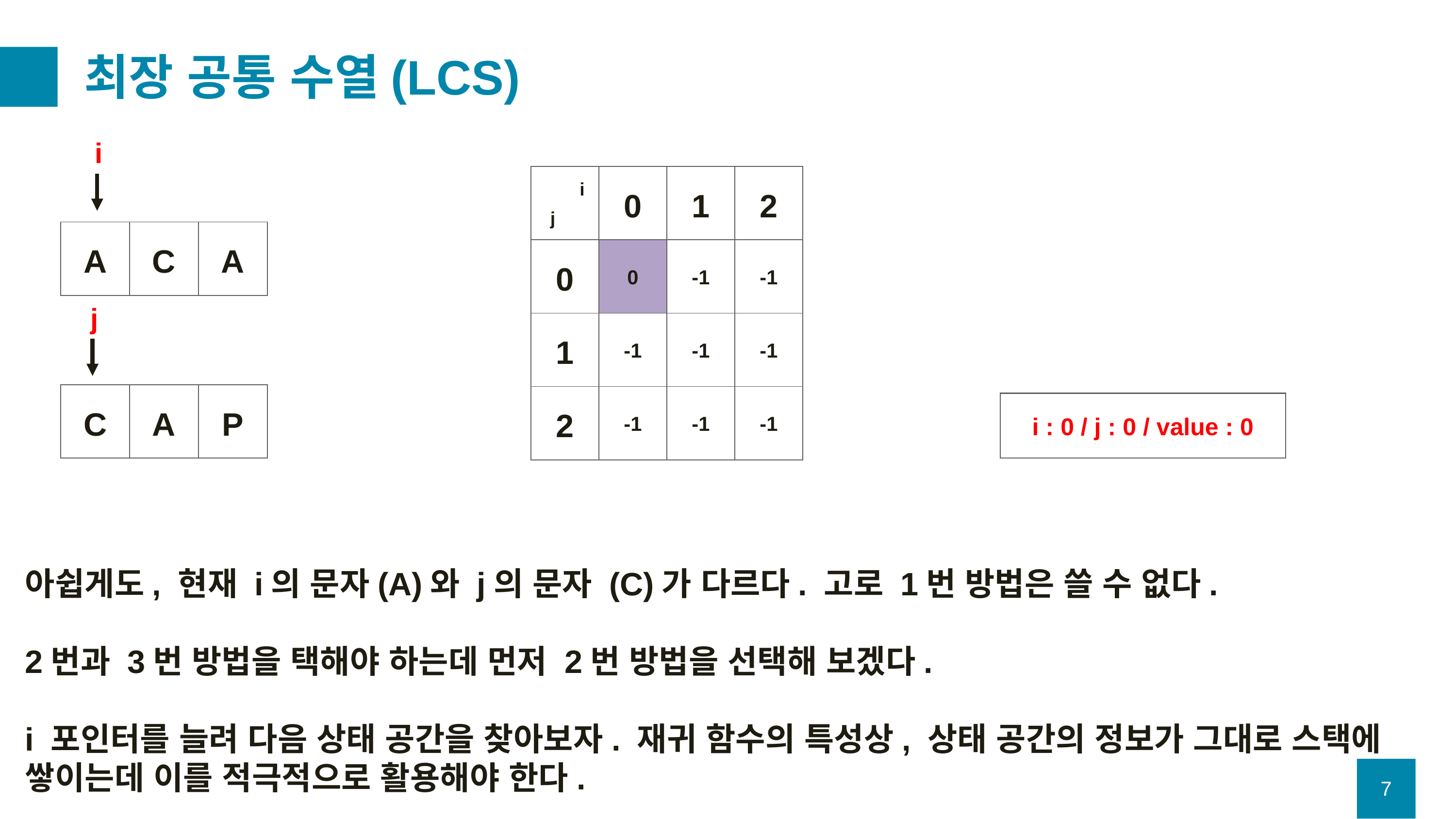

# 최장 공통 수열(LCS)
i
|  | 0 | 1 | 2 |
| --- | --- | --- | --- |
| 0 | 0 | -1 | -1 |
| 1 | -1 | -1 | -1 |
| 2 | -1 | -1 | -1 |
i
j
| A | C | A |
| --- | --- | --- |
j
| C | A | P |
| --- | --- | --- |
i : 0 / j : 0 / value : 0
아쉽게도, 현재 i의 문자(A)와 j의 문자 (C)가 다르다. 고로 1번 방법은 쓸 수 없다.

2번과 3번 방법을 택해야 하는데 먼저 2번 방법을 선택해 보겠다.

i 포인터를 늘려 다음 상태 공간을 찾아보자. 재귀 함수의 특성상, 상태 공간의 정보가 그대로 스택에 쌓이는데 이를 적극적으로 활용해야 한다.
7